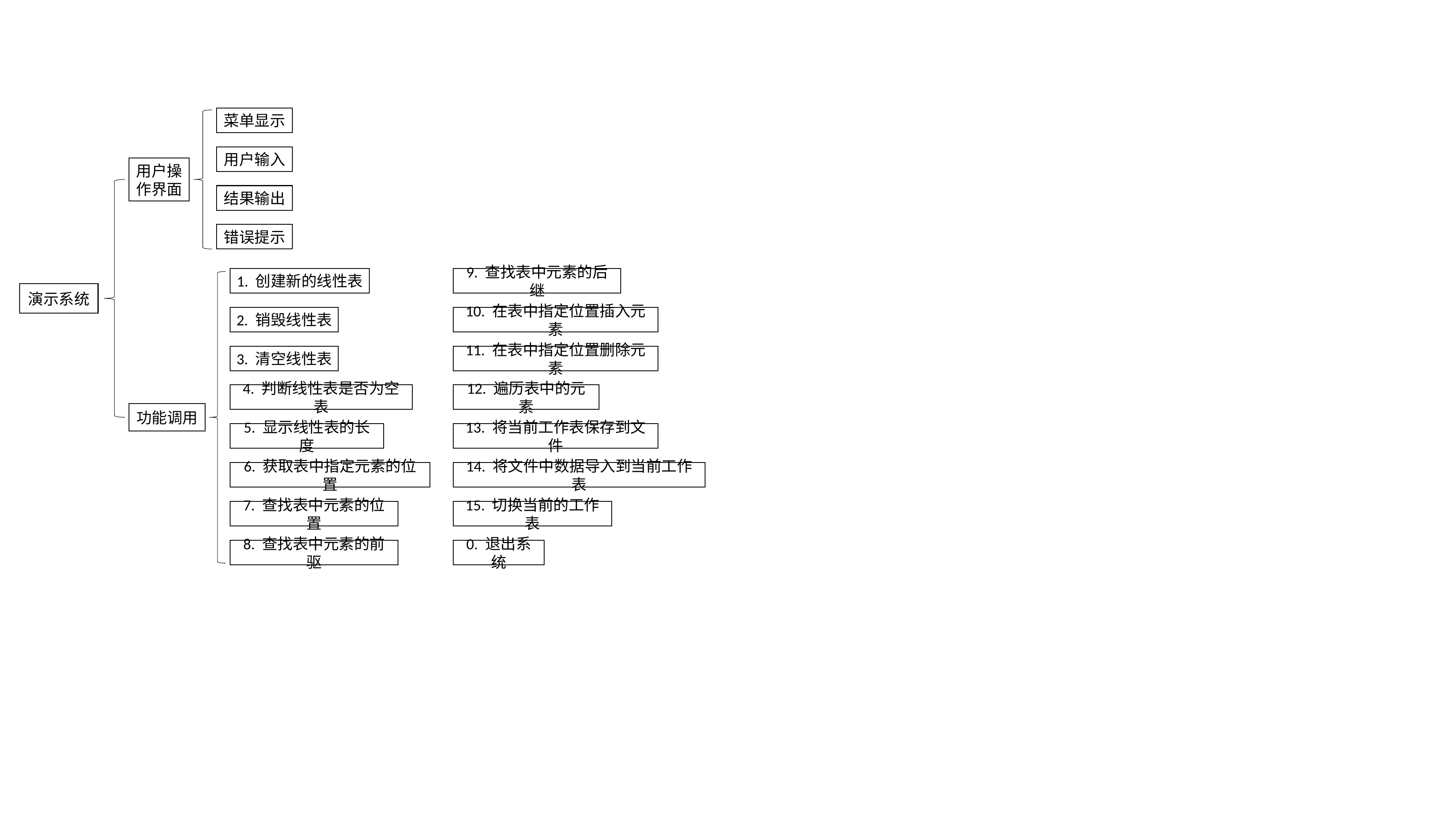

菜单显示

用户输入
用户操作界面

结果输出
错误提示
1. 创建新的线性表
9. 查找表中元素的后继

演示系统
2. 销毁线性表
10. 在表中指定位置插入元素
11. 在表中指定位置删除元素
3. 清空线性表
12. 遍历表中的元素
4. 判断线性表是否为空表
功能调用
13. 将当前工作表保存到文件
5. 显示线性表的长度
6. 获取表中指定元素的位置
14. 将文件中数据导入到当前工作表
7. 查找表中元素的位置
15. 切换当前的工作表
8. 查找表中元素的前驱
0. 退出系统